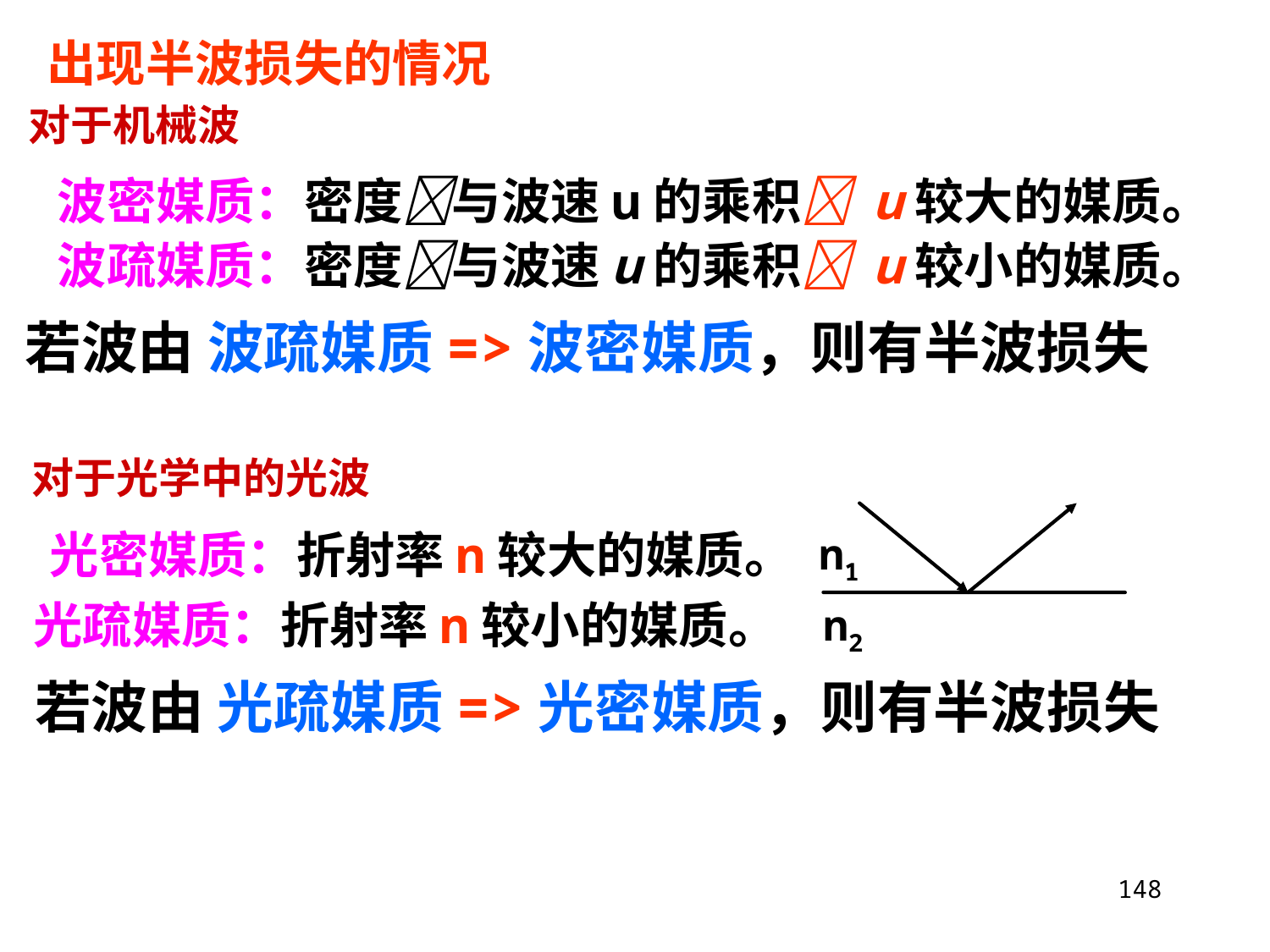

出现半波损失的情况
对于机械波
波密媒质：密度ρ与波速u的乘积ρ u较大的媒质。
波疏媒质：密度ρ与波速u的乘积ρ u较小的媒质。
若波由 波疏媒质=>波密媒质，则有半波损失
对于光学中的光波

n1
n2

光密媒质：折射率n较大的媒质。
光疏媒质：折射率n较小的媒质。
若波由 光疏媒质=>光密媒质，则有半波损失
148